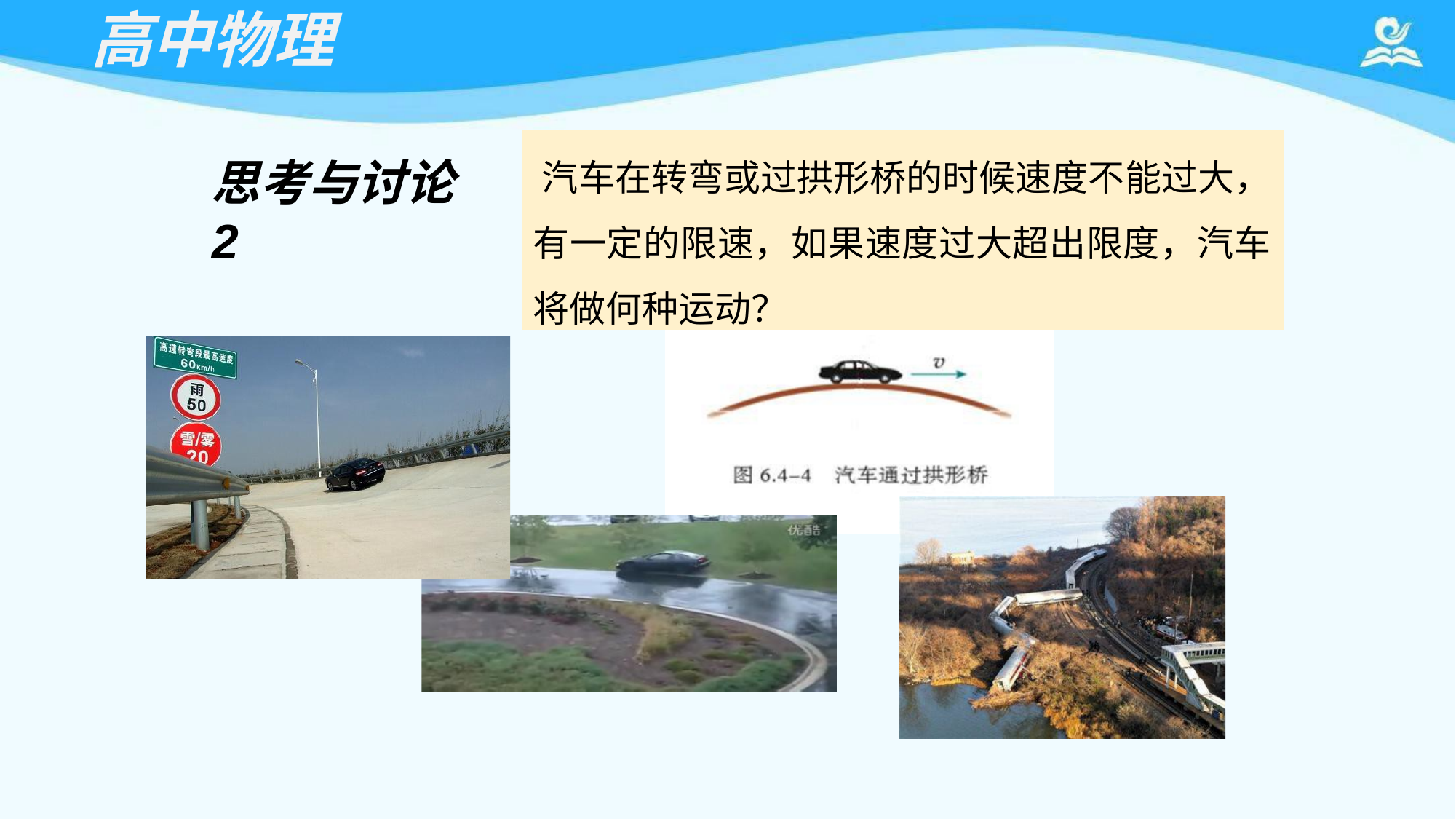

# 高中物理
汽车在转弯或过拱形桥的时候速度不能过大， 有一定的限速，如果速度过大超出限度，汽车 将做何种运动？
思考与讨论2